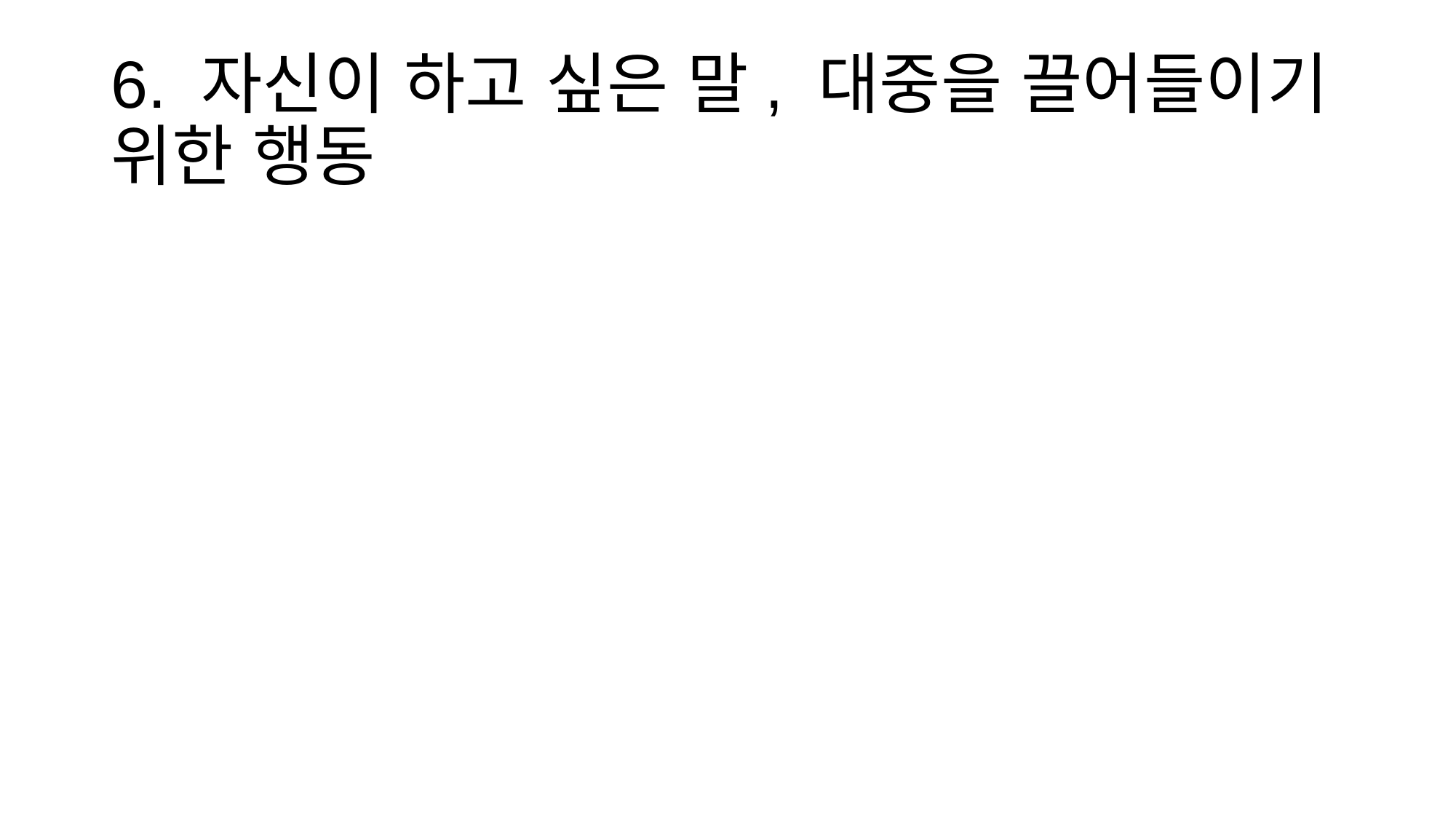

# 6. 자신이 하고 싶은 말, 대중을 끌어들이기 위한 행동